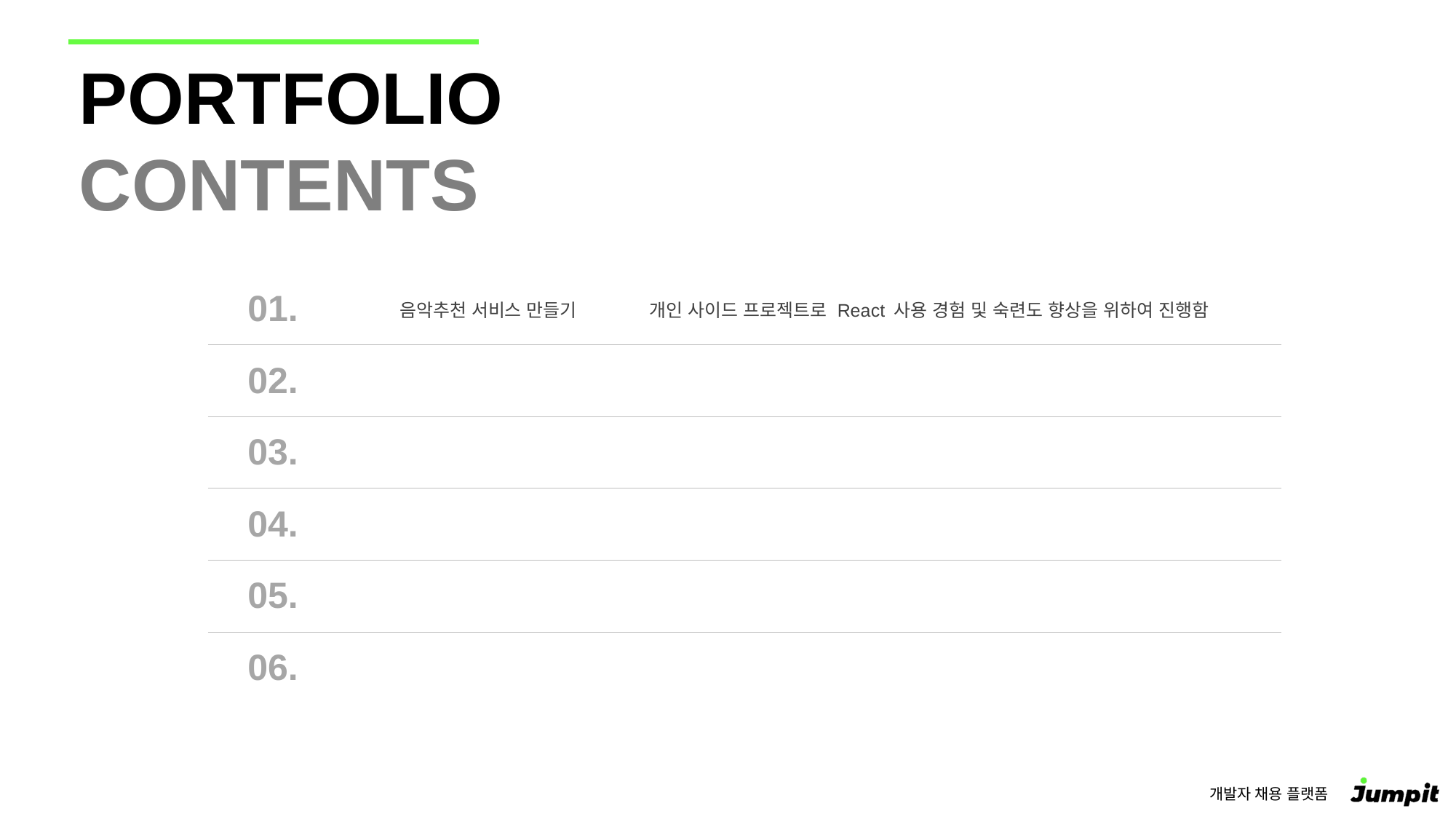

| 01. | 음악추천 서비스 만들기 | 개인 사이드 프로젝트로 React 사용 경험 및 숙련도 향상을 위하여 진행함 |
| --- | --- | --- |
| 02. |  |  |
| 03. |  |  |
| 04. |  |  |
| 05. |  |  |
| 06. |  |  |